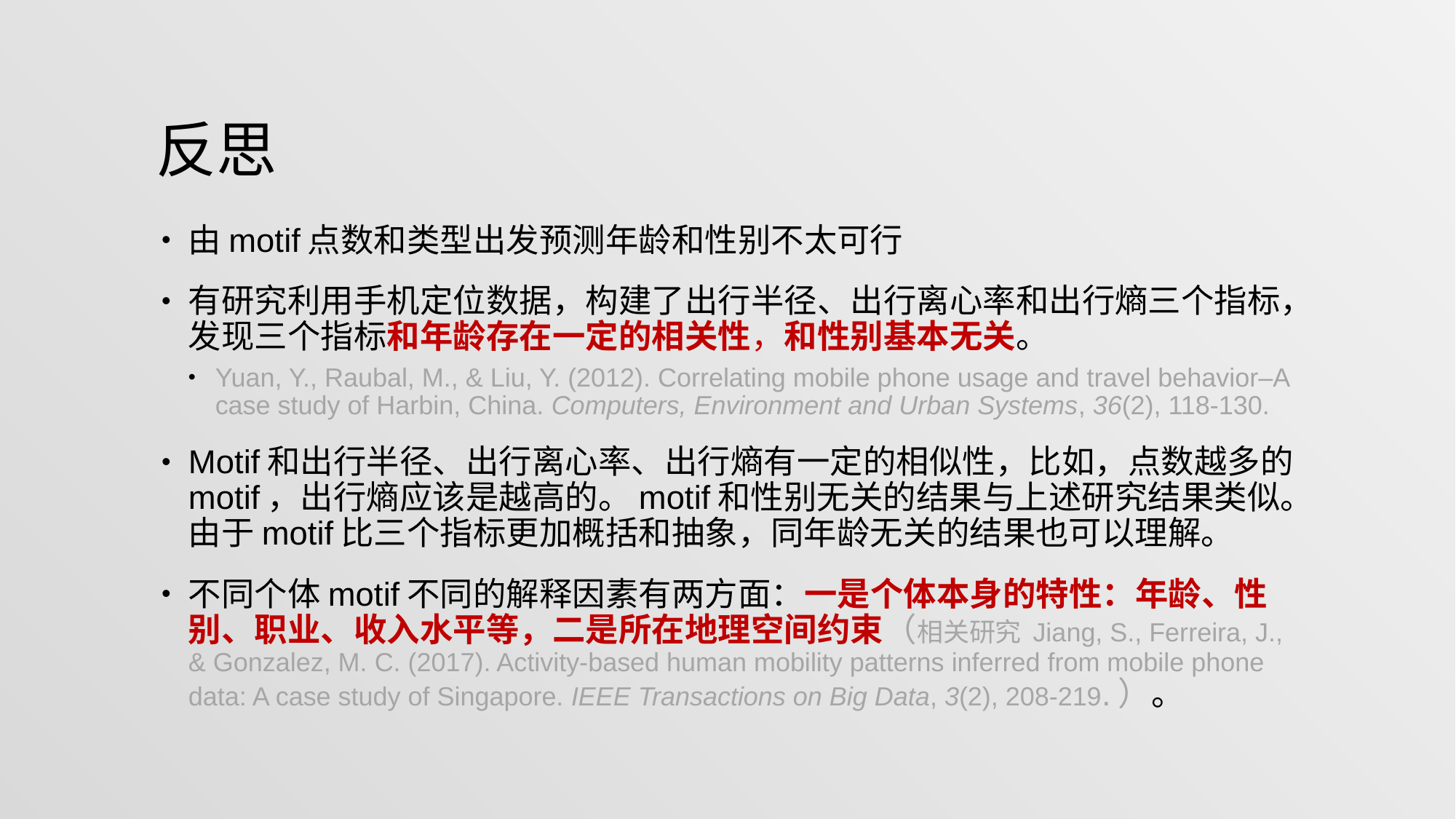

# 反思
由motif点数和类型出发预测年龄和性别不太可行
有研究利用手机定位数据，构建了出行半径、出行离心率和出行熵三个指标，发现三个指标和年龄存在一定的相关性，和性别基本无关。
Yuan, Y., Raubal, M., & Liu, Y. (2012). Correlating mobile phone usage and travel behavior–A case study of Harbin, China. Computers, Environment and Urban Systems, 36(2), 118-130.
Motif和出行半径、出行离心率、出行熵有一定的相似性，比如，点数越多的motif，出行熵应该是越高的。motif和性别无关的结果与上述研究结果类似。由于motif比三个指标更加概括和抽象，同年龄无关的结果也可以理解。
不同个体motif不同的解释因素有两方面：一是个体本身的特性：年龄、性别、职业、收入水平等，二是所在地理空间约束（相关研究 Jiang, S., Ferreira, J., & Gonzalez, M. C. (2017). Activity-based human mobility patterns inferred from mobile phone data: A case study of Singapore. IEEE Transactions on Big Data, 3(2), 208-219.）。